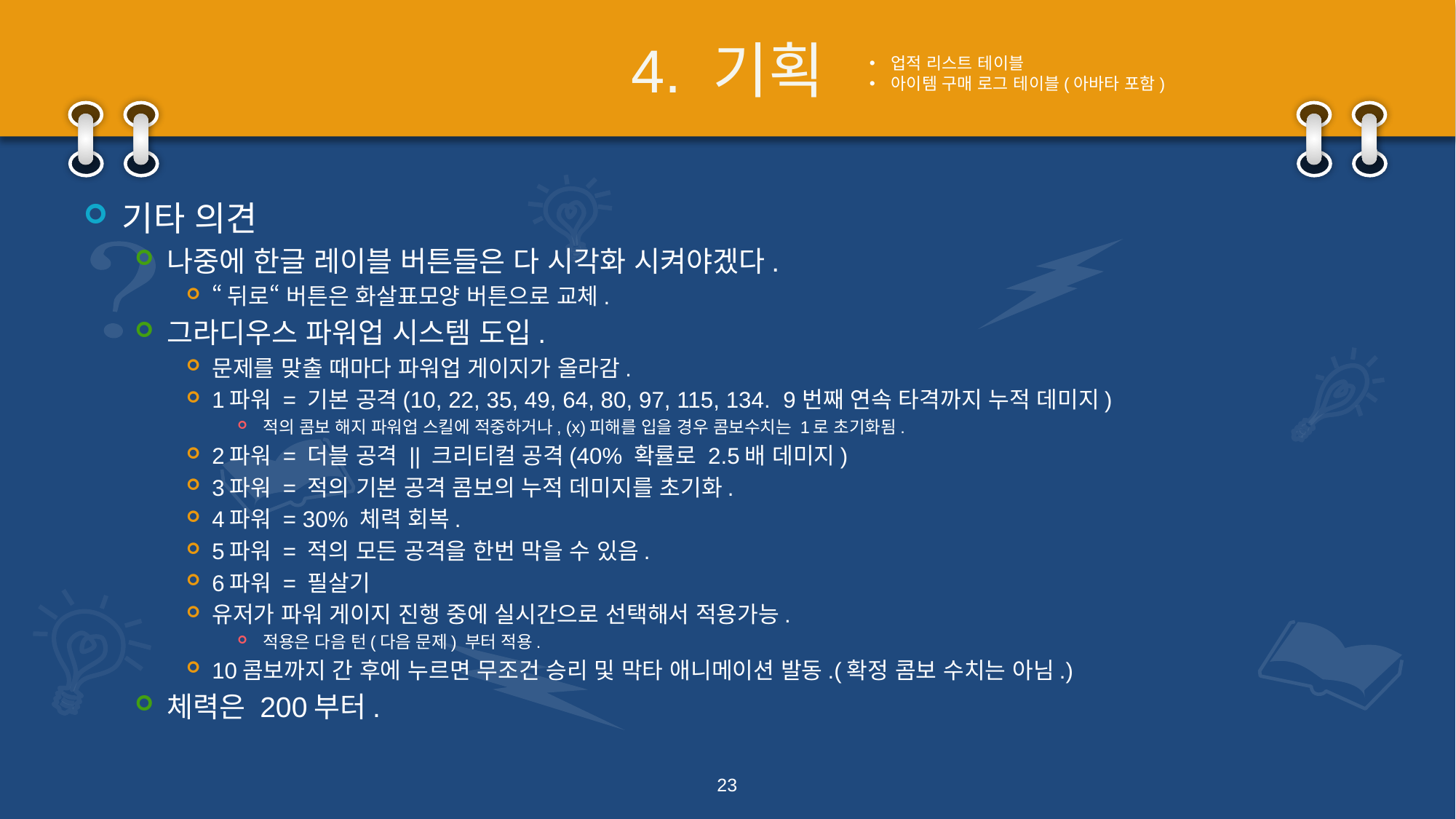

# 4. 기획
업적 리스트 테이블
아이템 구매 로그 테이블(아바타 포함)

기타 의견
나중에 한글 레이블 버튼들은 다 시각화 시켜야겠다.
“뒤로“ 버튼은 화살표모양 버튼으로 교체.
그라디우스 파워업 시스템 도입.
문제를 맞출 때마다 파워업 게이지가 올라감.
1파워 = 기본 공격(10, 22, 35, 49, 64, 80, 97, 115, 134.  9번째 연속 타격까지 누적 데미지)
적의 콤보 해지 파워업 스킬에 적중하거나, (x)피해를 입을 경우 콤보수치는 1로 초기화됨.
2파워 = 더블 공격 || 크리티컬 공격(40% 확률로 2.5배 데미지)
3파워 = 적의 기본 공격 콤보의 누적 데미지를 초기화.
4파워 = 30% 체력 회복.
5파워 = 적의 모든 공격을 한번 막을 수 있음.
6파워 = 필살기
유저가 파워 게이지 진행 중에 실시간으로 선택해서 적용가능.
적용은 다음 턴(다음 문제) 부터 적용.
10콤보까지 간 후에 누르면 무조건 승리 및 막타 애니메이션 발동.(확정 콤보 수치는 아님.)
체력은 200부터.
23